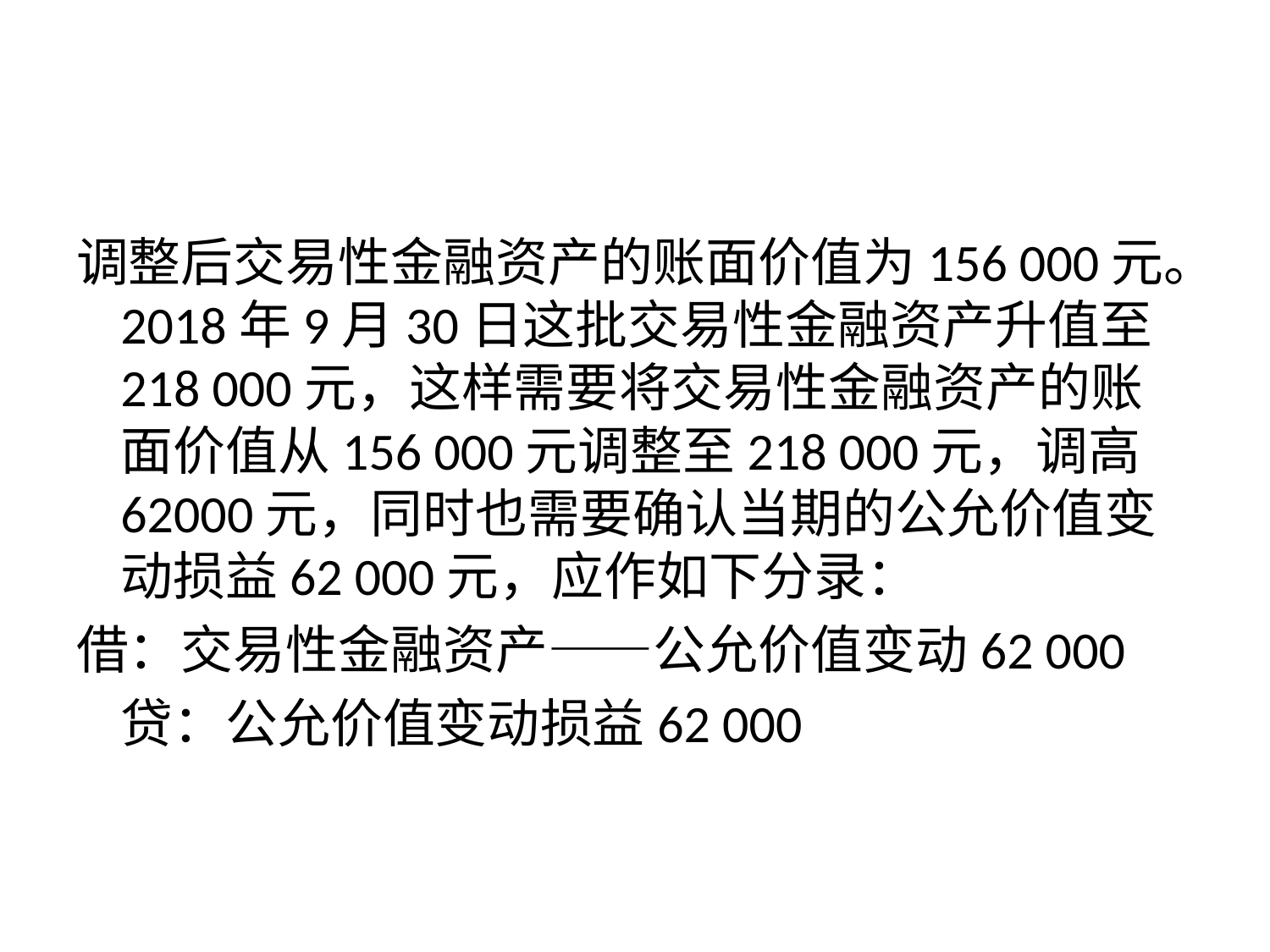

#
调整后交易性金融资产的账面价值为156 000元。2018年9月30日这批交易性金融资产升值至218 000元，这样需要将交易性金融资产的账面价值从156 000元调整至218 000元，调高62000元，同时也需要确认当期的公允价值变动损益62 000元，应作如下分录：
借：交易性金融资产——公允价值变动62 000
	贷：公允价值变动损益62 000